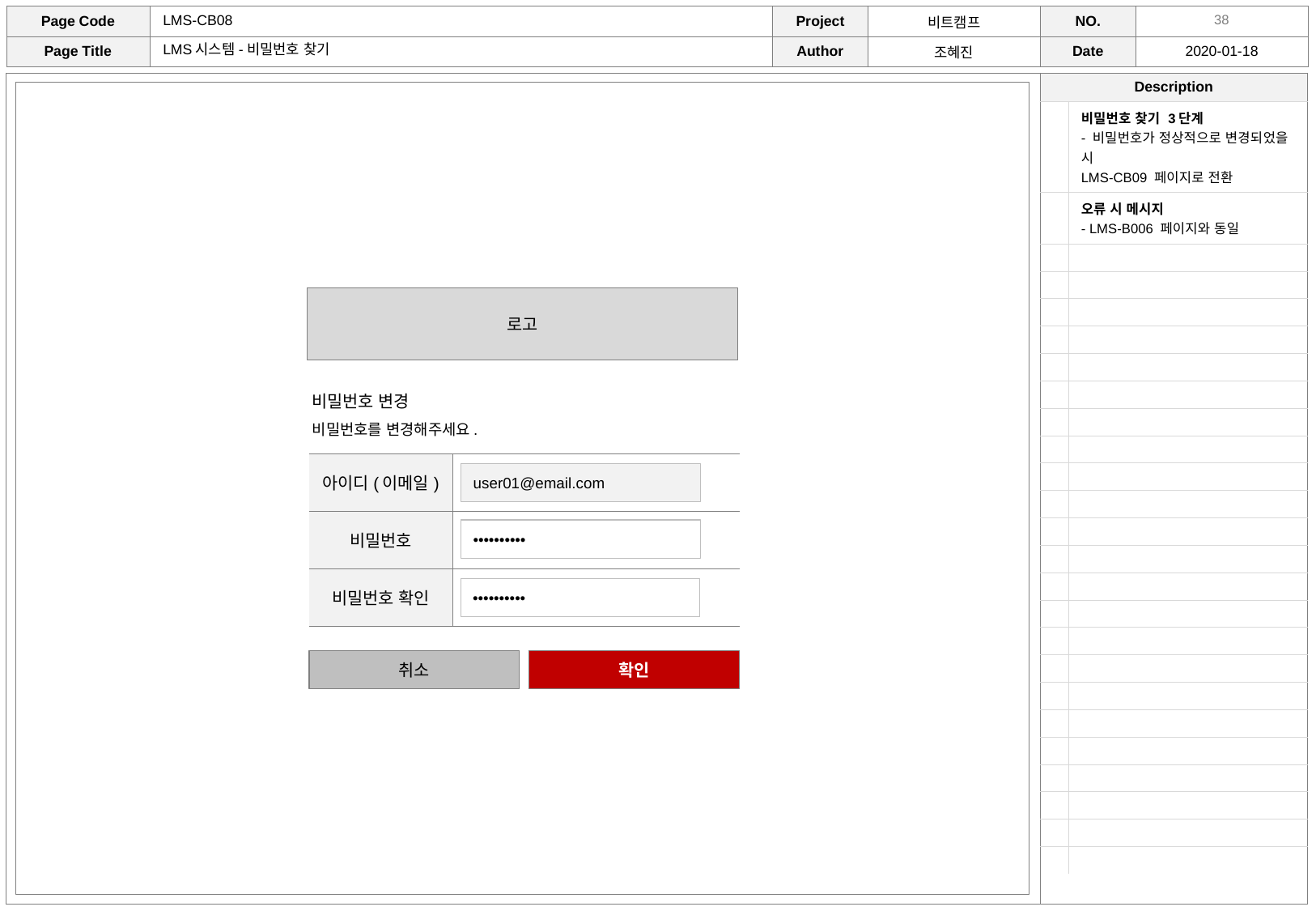

LMS-CB08
LMS시스템-비밀번호 찾기

|  | 비밀번호 찾기 3단계 - 비밀번호가 정상적으로 변경되었을 시 LMS-CB09 페이지로 전환 |
| --- | --- |
|  | 오류 시 메시지 - LMS-B006 페이지와 동일 |
|  |  |
|  |  |
|  |  |
|  |  |
|  |  |
|  |  |
|  |  |
|  |  |
|  |  |
|  |  |
|  |  |
|  |  |
|  |  |
|  |  |
|  |  |
|  |  |
|  |  |
|  |  |
|  |  |
|  |  |
|  |  |
|  |  |
|  |  |
로고
비밀번호 변경
비밀번호를 변경해주세요.
| 아이디(이메일) |  |
| --- | --- |
| 비밀번호 |  |
| 비밀번호 확인 |  |
user01@email.com
••••••••••
••••••••••
취소
확인